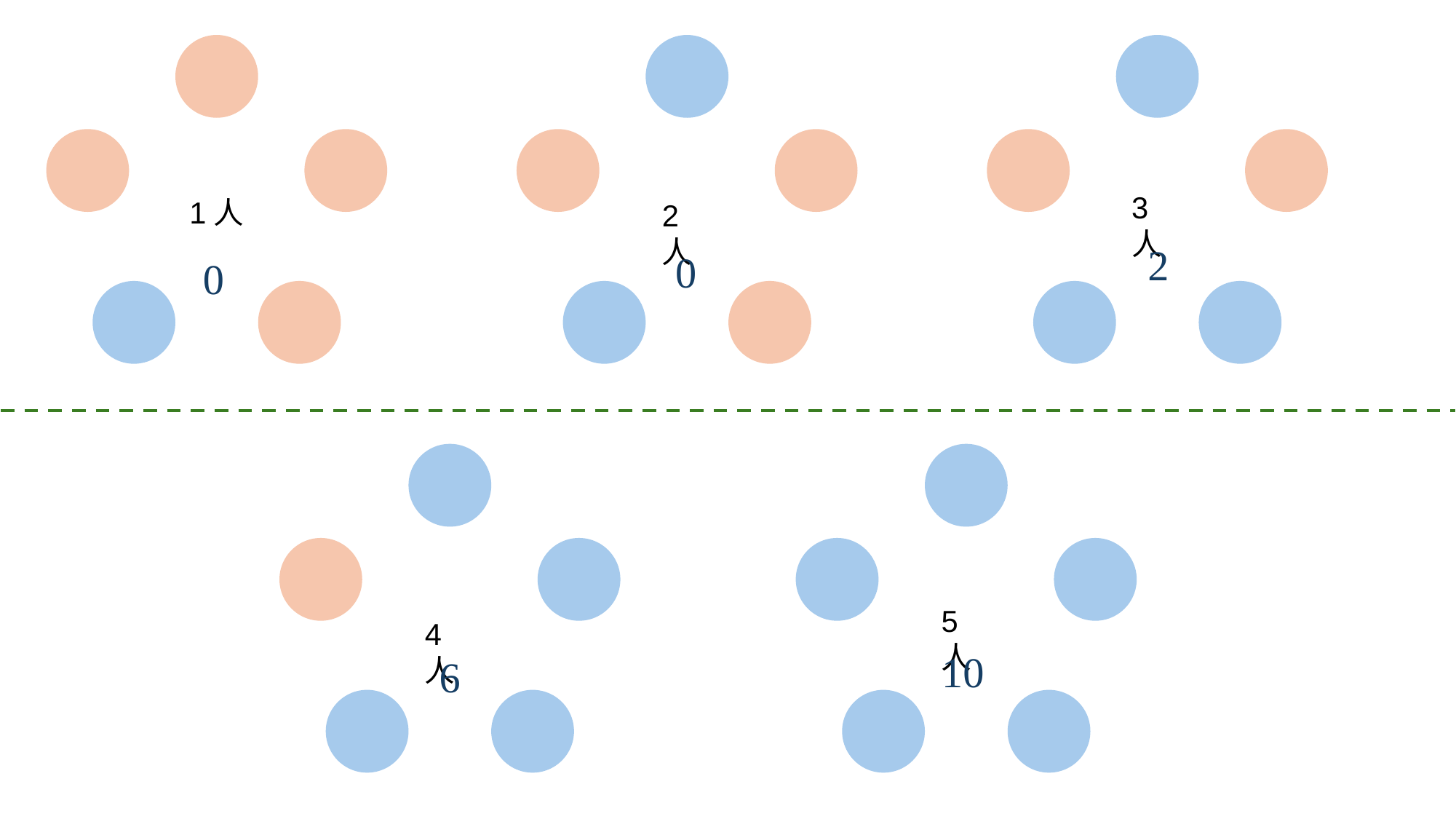

3人
1人
2人
2
0
0

5人
4人
10
6